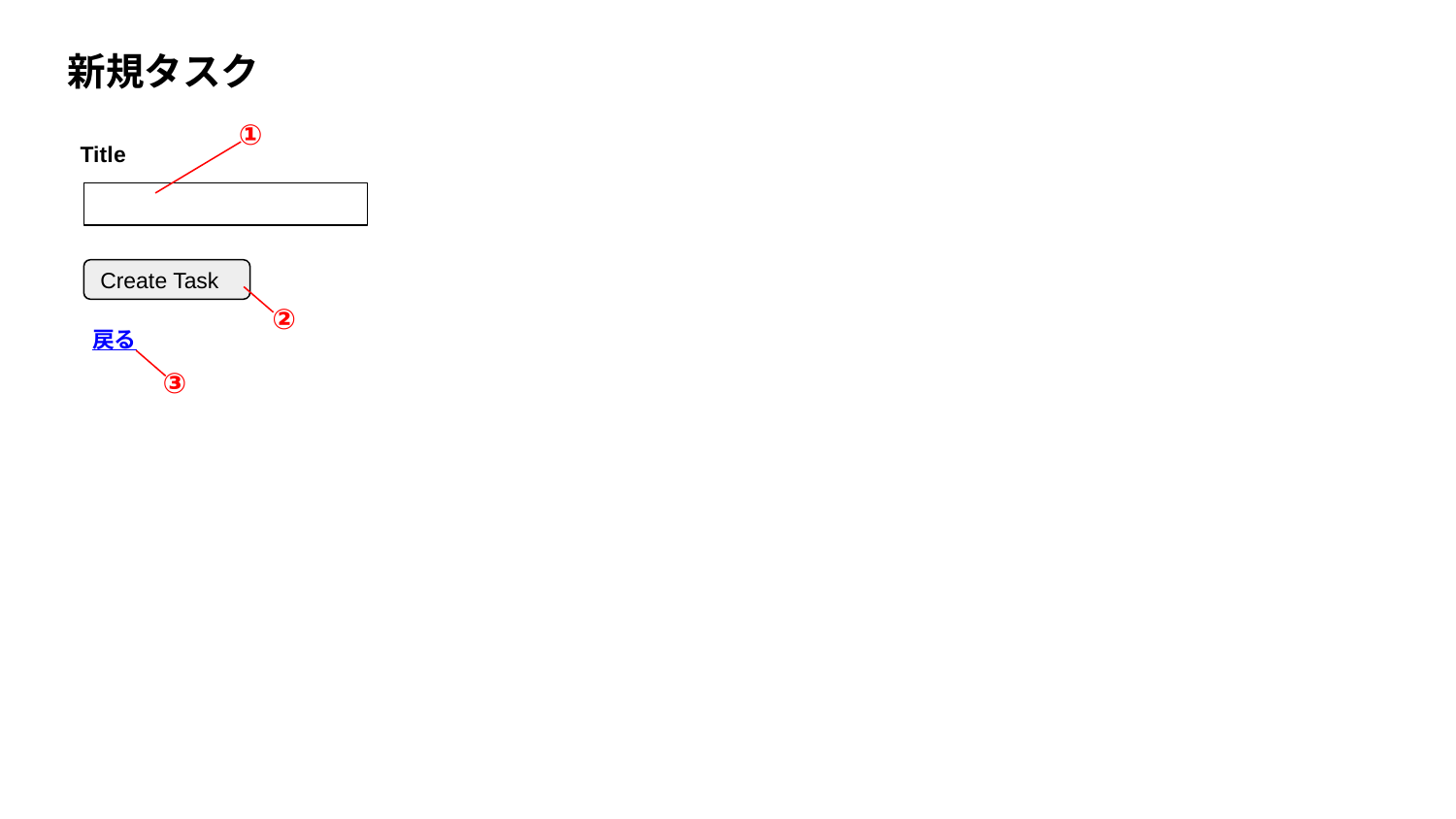

新規タスク
①
Title

Create Task
②
戻る
③